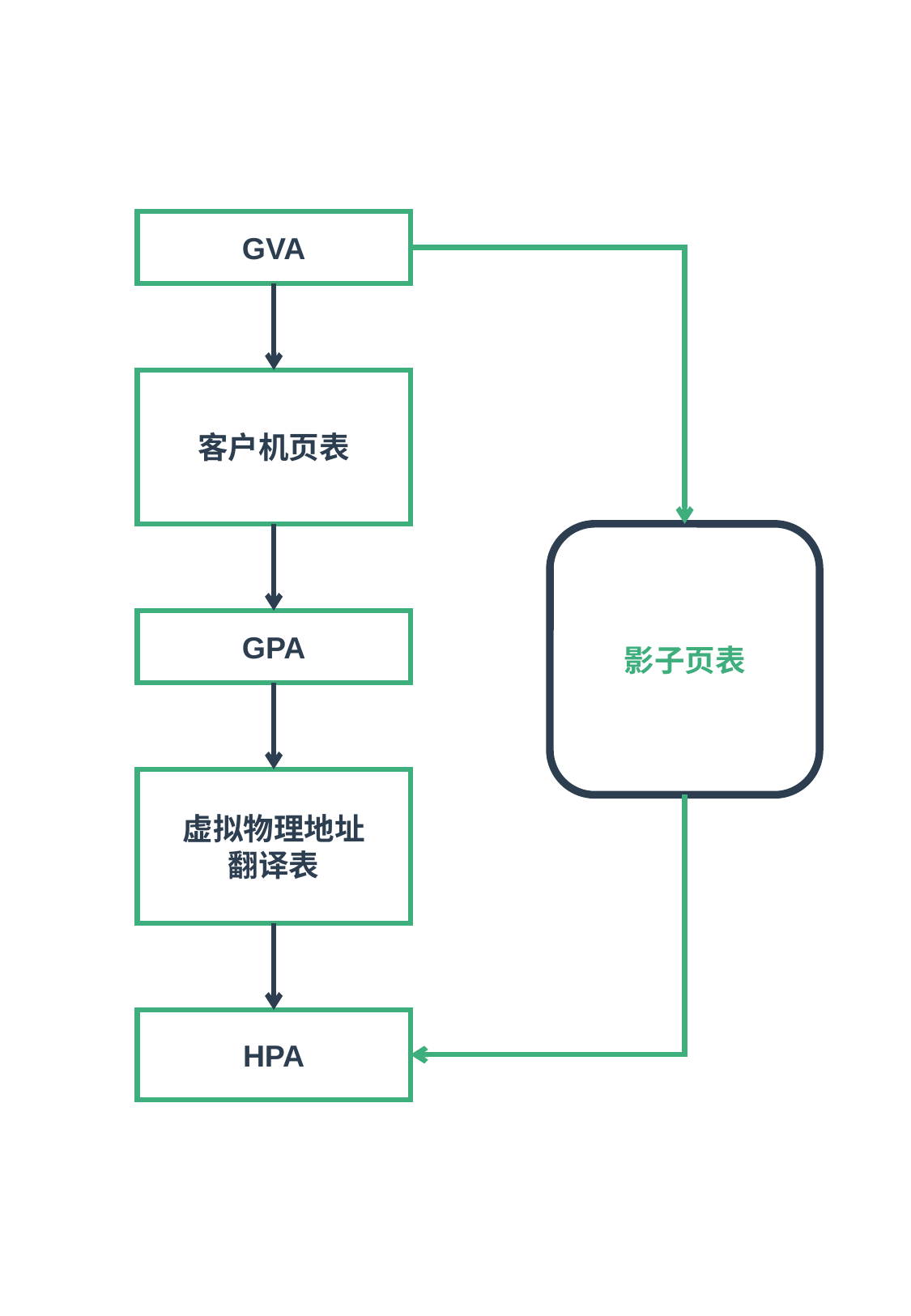

GVA
客户机页表
影子页表
GPA
虚拟物理地址
翻译表
HPA